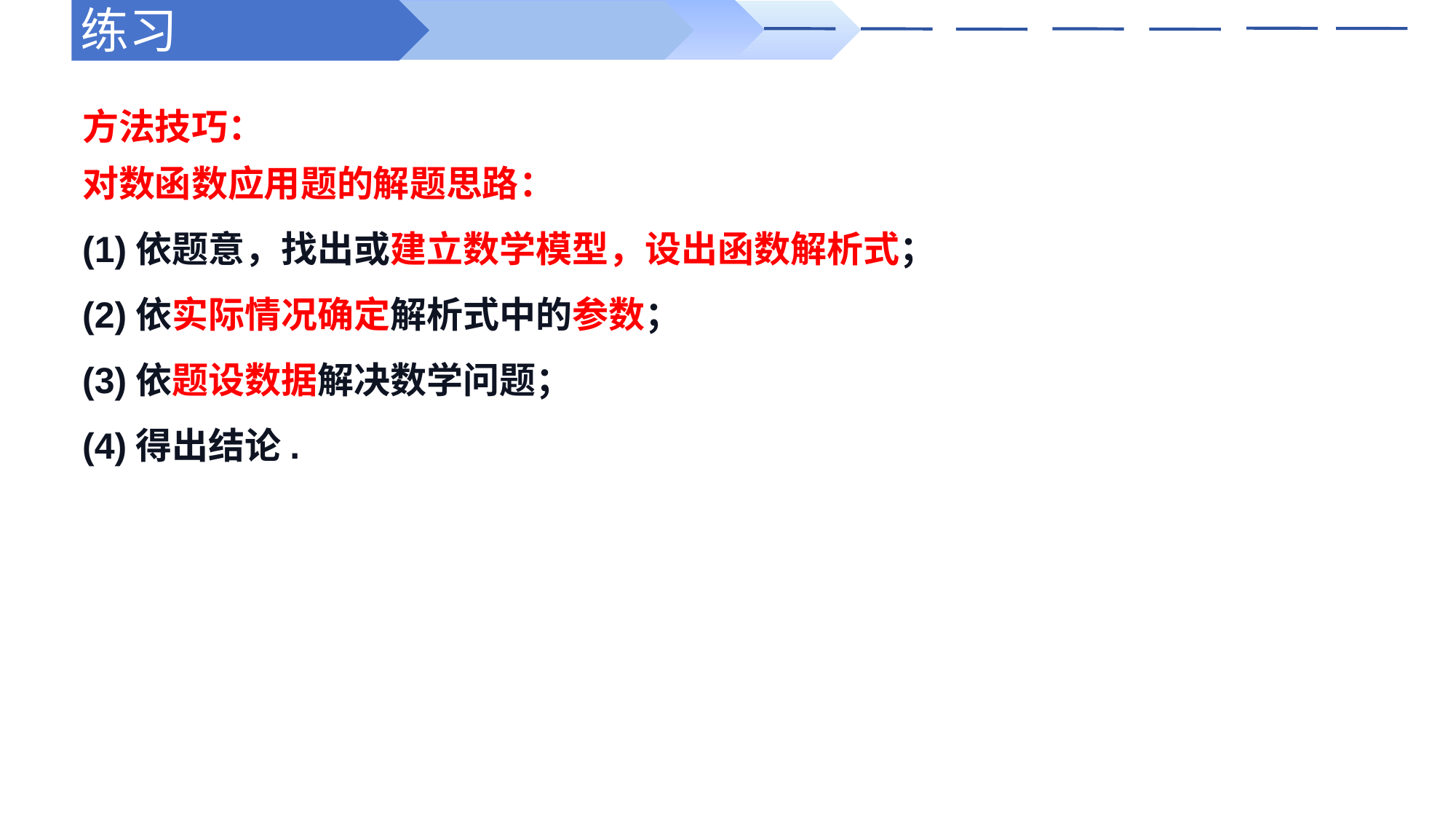

练习

方法技巧：
对数函数应用题的解题思路：
(1)依题意，找出或建立数学模型，设出函数解析式；
(2)依实际情况确定解析式中的参数；
(3)依题设数据解决数学问题；
(4)得出结论.